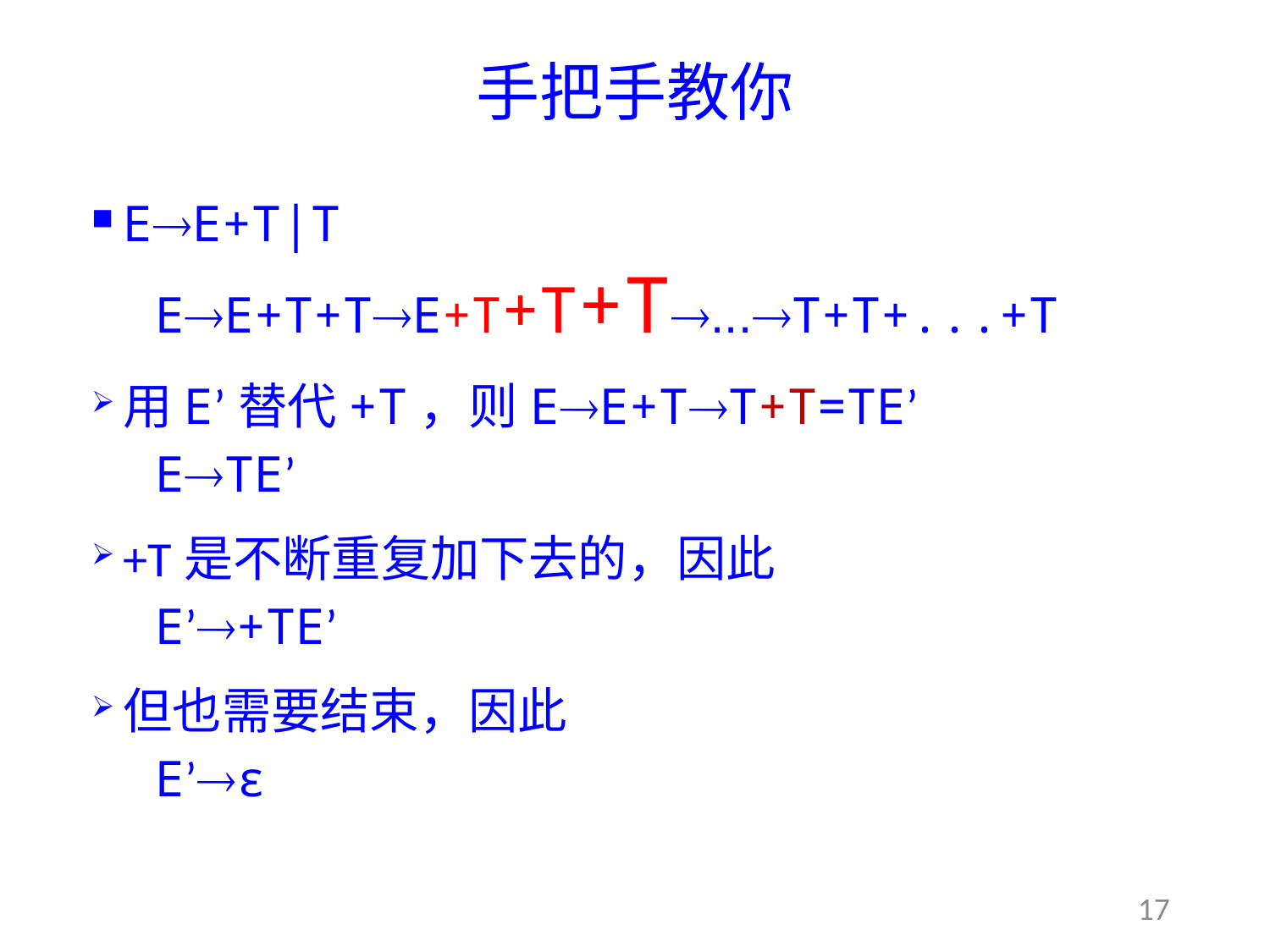

# 手把手教你
E→E+T|T
E→E+T+T→E+T+T+T→...→T+T+...+T
用E’替代+T，则E→E+T→T+T=TE’
E→TE’
+T是不断重复加下去的，因此
E’→+TE’
但也需要结束，因此
E’→ε
17